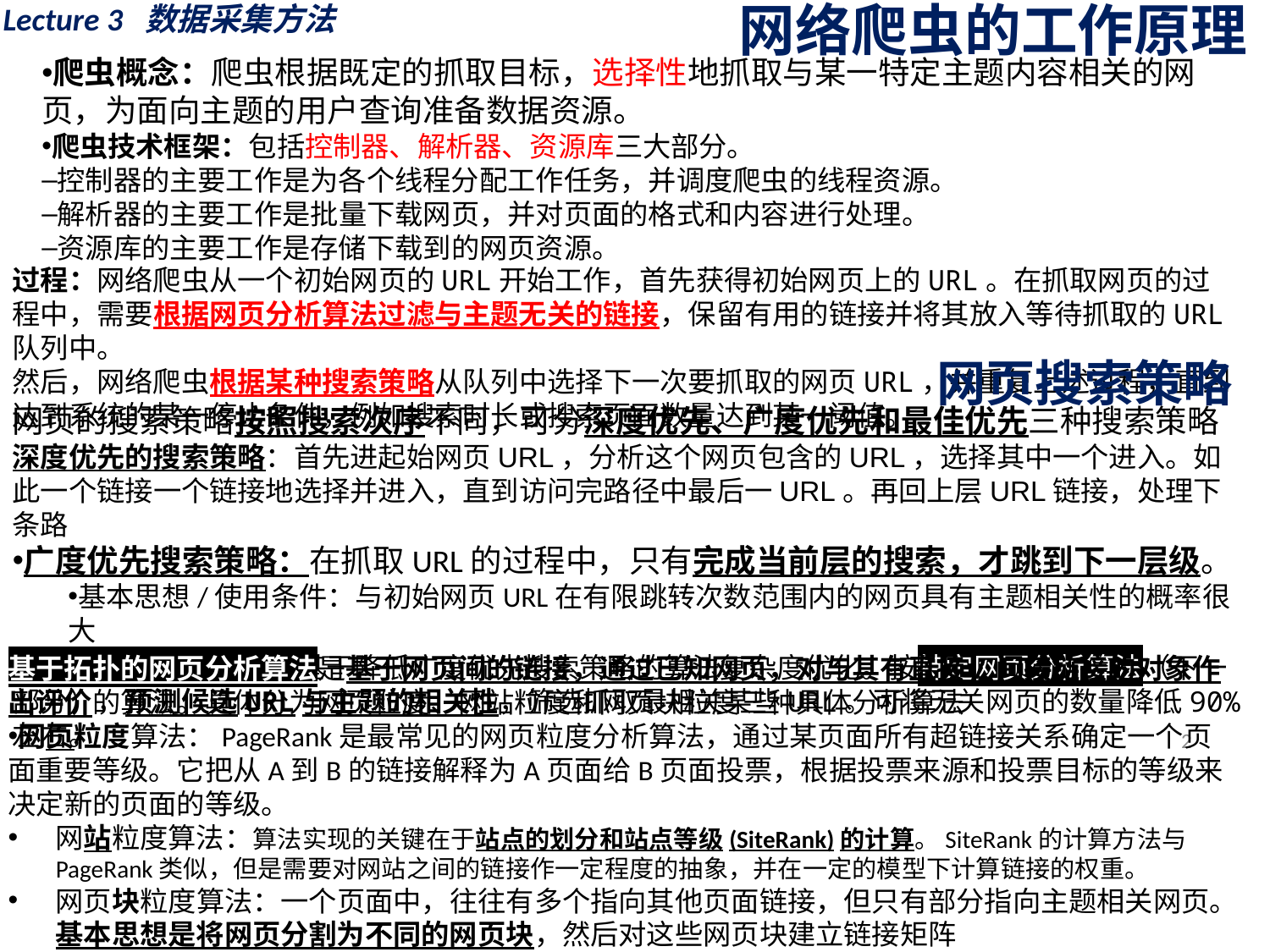

网络爬虫的工作原理
爬虫概念：爬虫根据既定的抓取目标，选择性地抓取与某一特定主题内容相关的网页，为面向主题的用户查询准备数据资源。
爬虫技术框架：包括控制器、解析器、资源库三大部分。
控制器的主要工作是为各个线程分配工作任务，并调度爬虫的线程资源。
解析器的主要工作是批量下载网页，并对页面的格式和内容进行处理。
资源库的主要工作是存储下载到的网页资源。
过程：网络爬虫从一个初始网页的URL开始工作，首先获得初始网页上的URL。在抓取网页的过程中，需要根据网页分析算法过滤与主题无关的链接，保留有用的链接并将其放入等待抓取的URL队列中。
然后，网络爬虫根据某种搜索策略从队列中选择下一次要抓取的网页URL，并重复上述过程，直到达到系统的某一停止条件，例如搜索时长或搜索页面数量达到某一阈值。
网页搜索策略
网页的搜索策略按照搜索次序不同，可分深度优先、广度优先和最佳优先三种搜索策略
深度优先的搜索策略：首先进起始网页URL，分析这个网页包含的URL，选择其中一个进入。如此一个链接一个链接地选择并进入，直到访问完路径中最后一URL。再回上层URL链接，处理下条路
广度优先搜索策略：在抓取URL的过程中，只有完成当前层的搜索，才跳到下一层级。
基本思想/使用条件：与初始网页URL在有限跳转次数范围内的网页具有主题相关性的概率很大
最佳优先搜索策略：基于降低广度优先搜索策略的算法复杂度优化。按特定网页分析算法（下一部分），预测候选URL与主题的相关性，筛选抓取最相关某些URL。可将无关网页的数量降低90%左右。

基于拓扑的网页分析算法是基于网页间的链接，通过已知网页，对与其有直接/间接链接的对象作出评价的算法。具体分为网页粒度、网站粒度和网页块粒度三种具体分析算法
网页粒度算法：PageRank是最常见的网页粒度分析算法，通过某页面所有超链接关系确定一个页面重要等级。它把从A到B的链接解释为A页面给B页面投票，根据投票来源和投票目标的等级来决定新的页面的等级。
网站粒度算法：算法实现的关键在于站点的划分和站点等级(SiteRank)的计算。SiteRank的计算方法与PageRank类似，但是需要对网站之间的链接作一定程度的抽象，并在一定的模型下计算链接的权重。
网页块粒度算法：一个页面中，往往有多个指向其他页面链接，但只有部分指向主题相关网页。基本思想是将网页分割为不同的网页块，然后对这些网页块建立链接矩阵
2